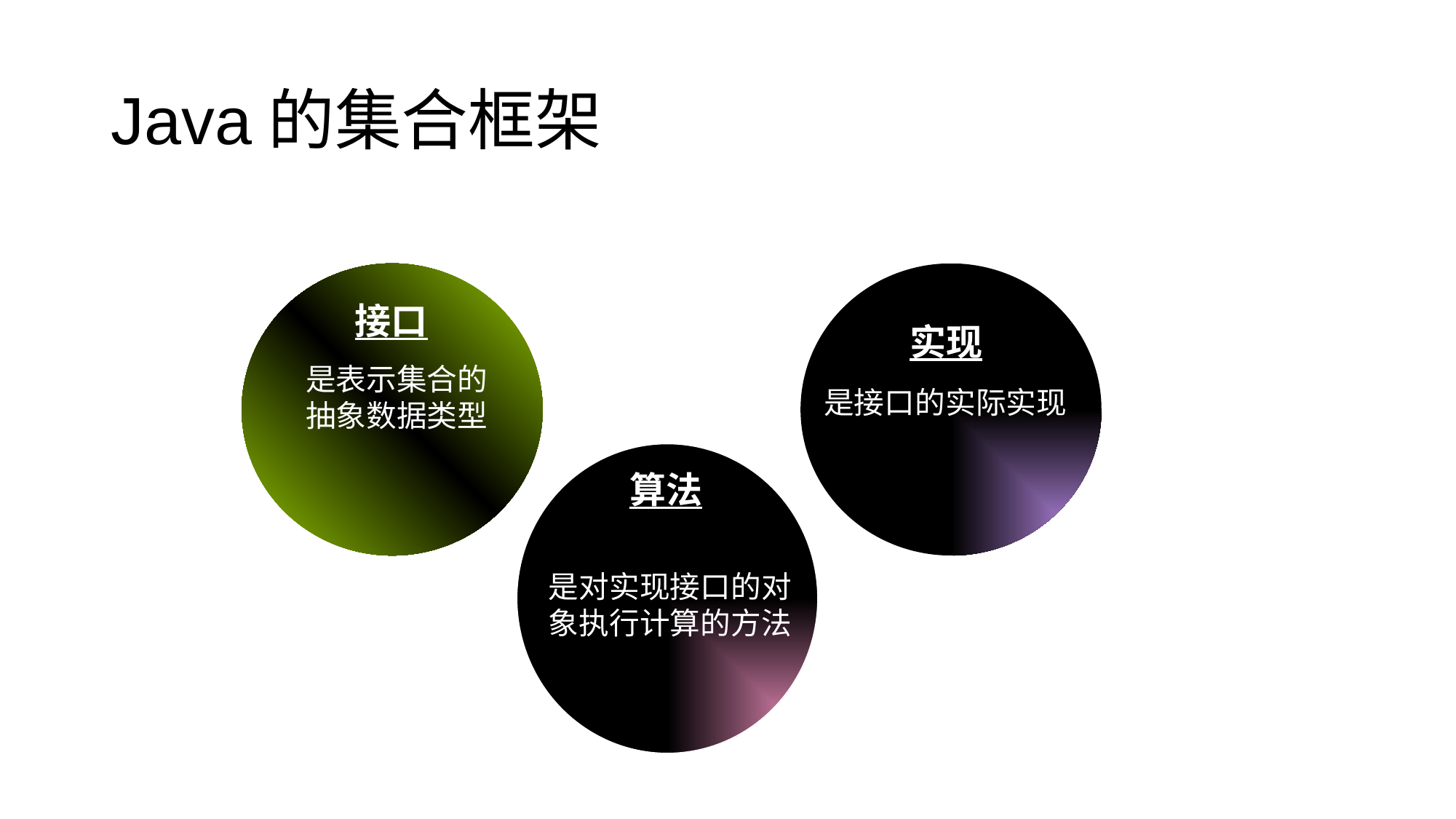

# Java的集合框架

  接口
是表示集合的抽象数据类型

       实现
是接口的实际实现

   算法

是对实现接口的对象执行计算的方法